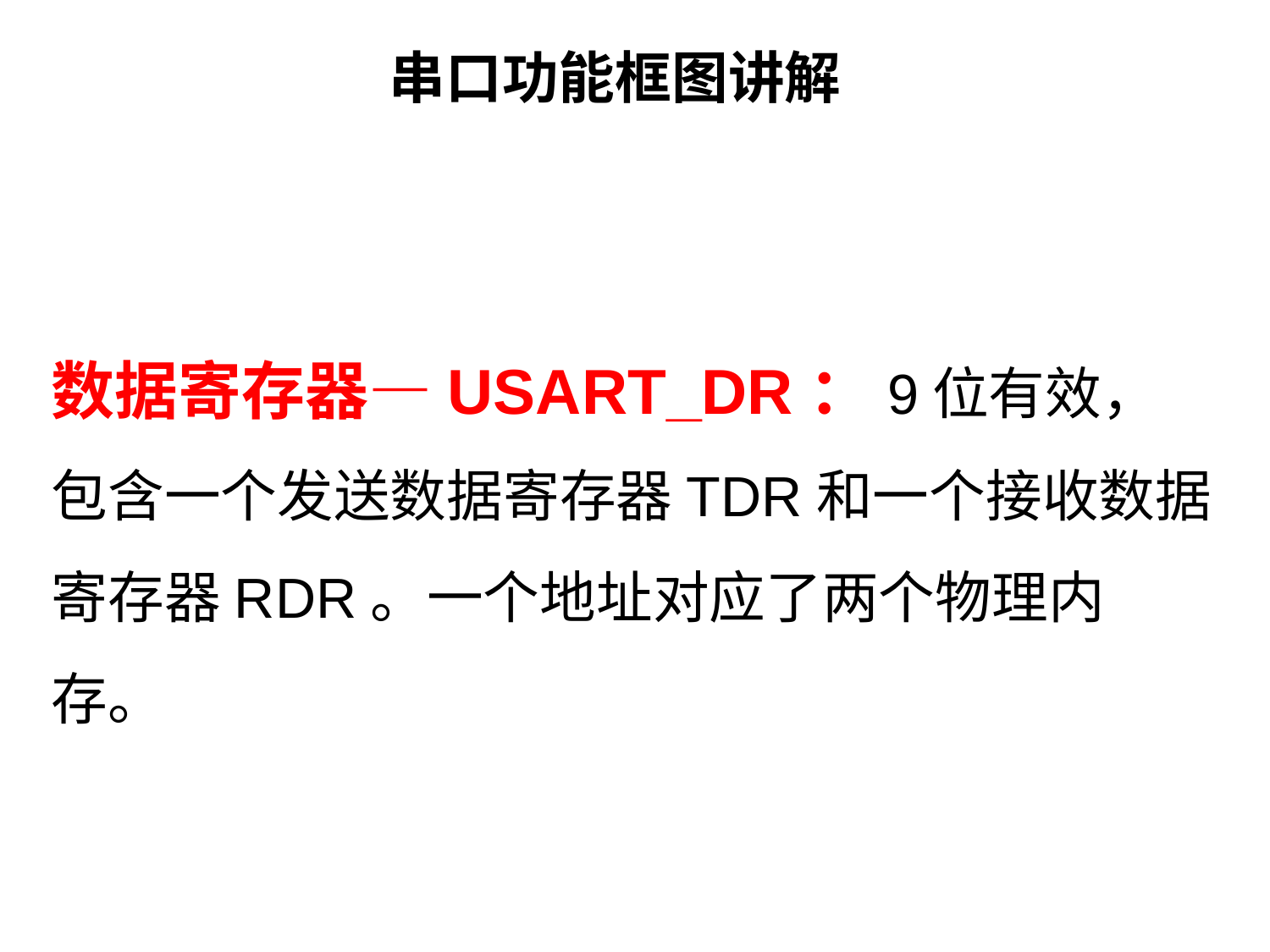

串口功能框图讲解
数据寄存器—USART_DR：9位有效，包含一个发送数据寄存器TDR和一个接收数据寄存器RDR。一个地址对应了两个物理内存。